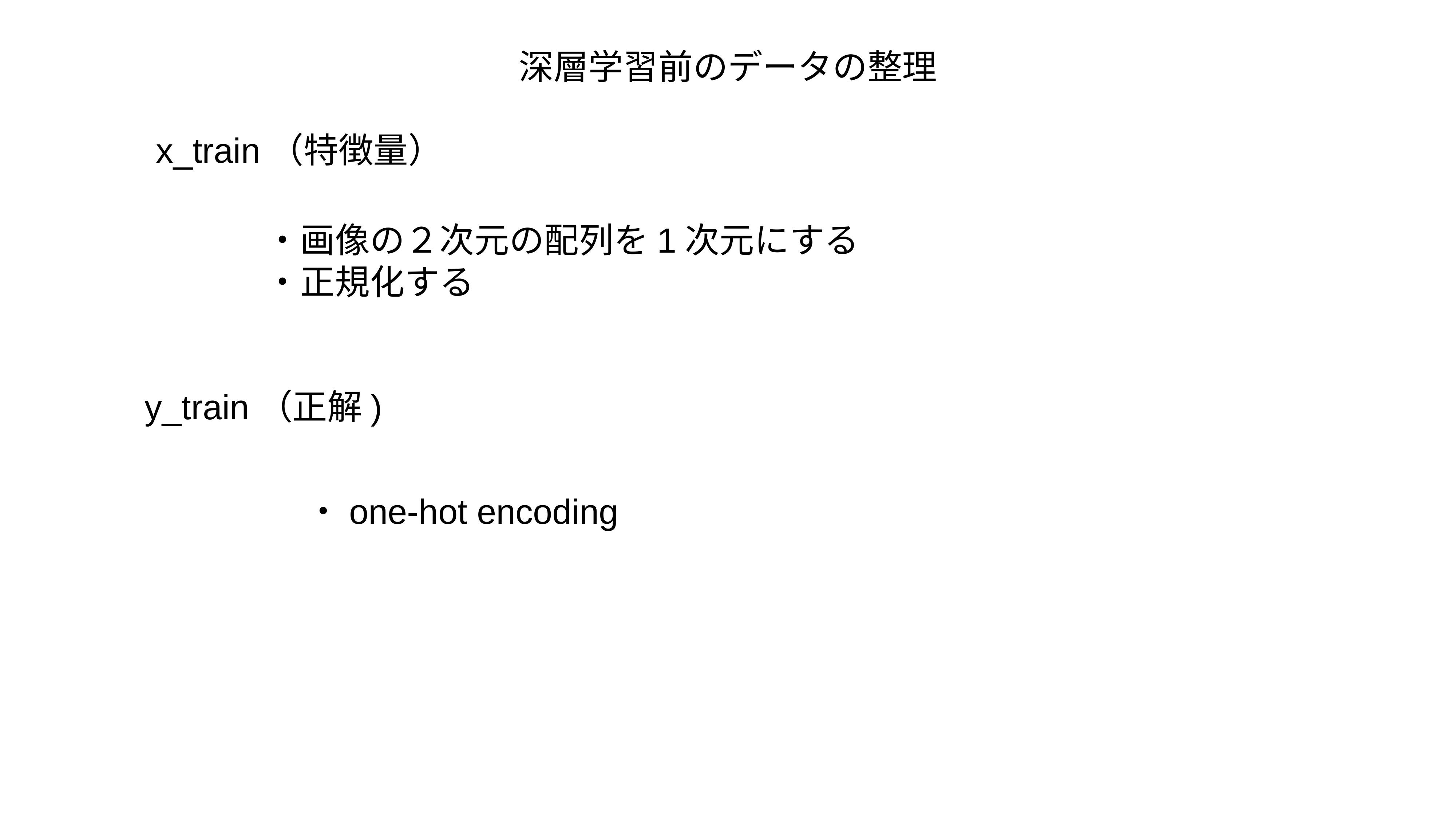

深層学習前のデータの整理
x_train（特徴量）
・画像の２次元の配列を1次元にする
・正規化する
y_train（正解)
・one-hot encoding